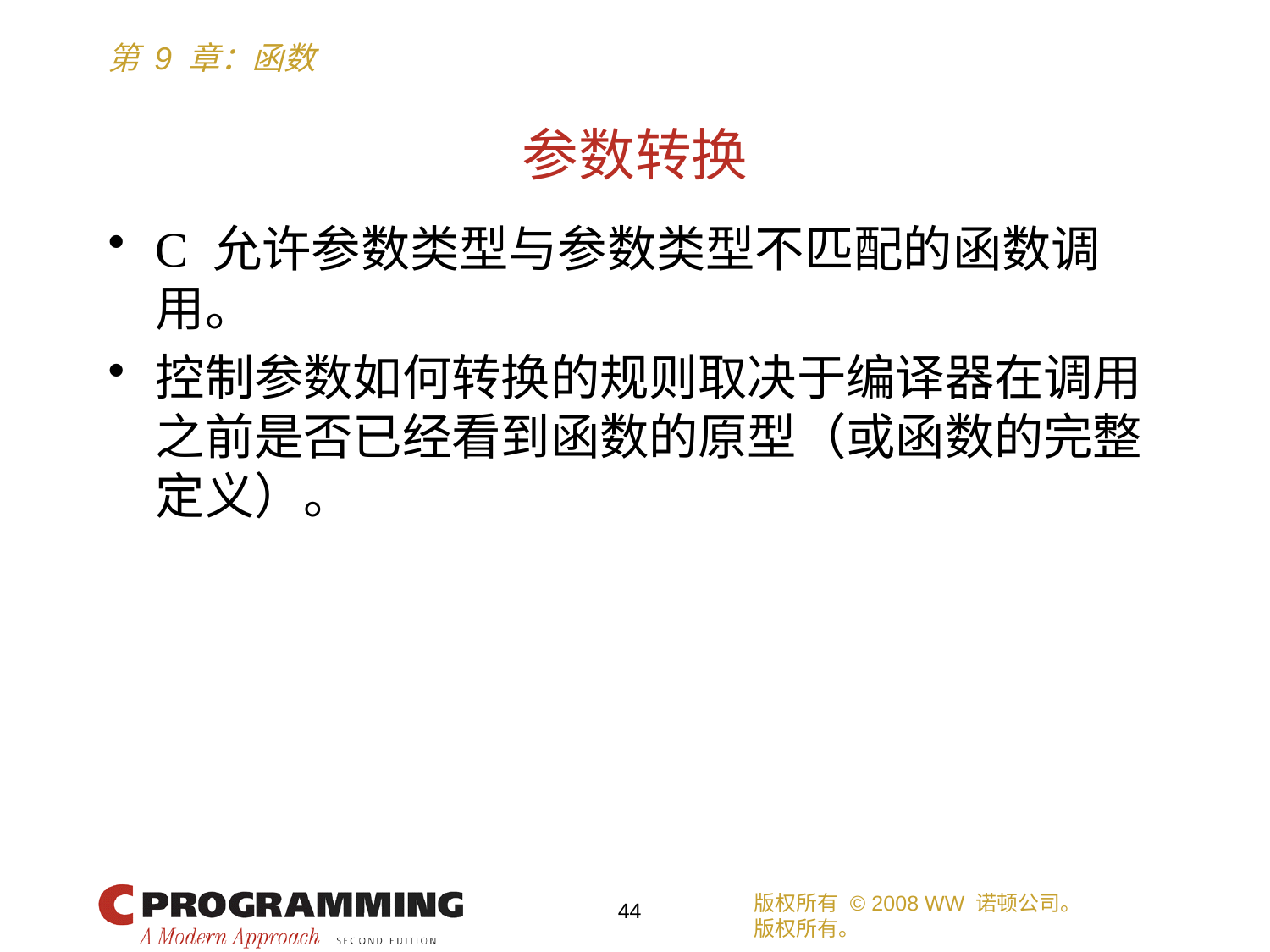

# 参数转换
C 允许参数类型与参数类型不匹配的函数调用。
控制参数如何转换的规则取决于编译器在调用之前是否已经看到函数的原型（或函数的完整定义）。
版权所有 © 2008 WW 诺顿公司。
版权所有。
44